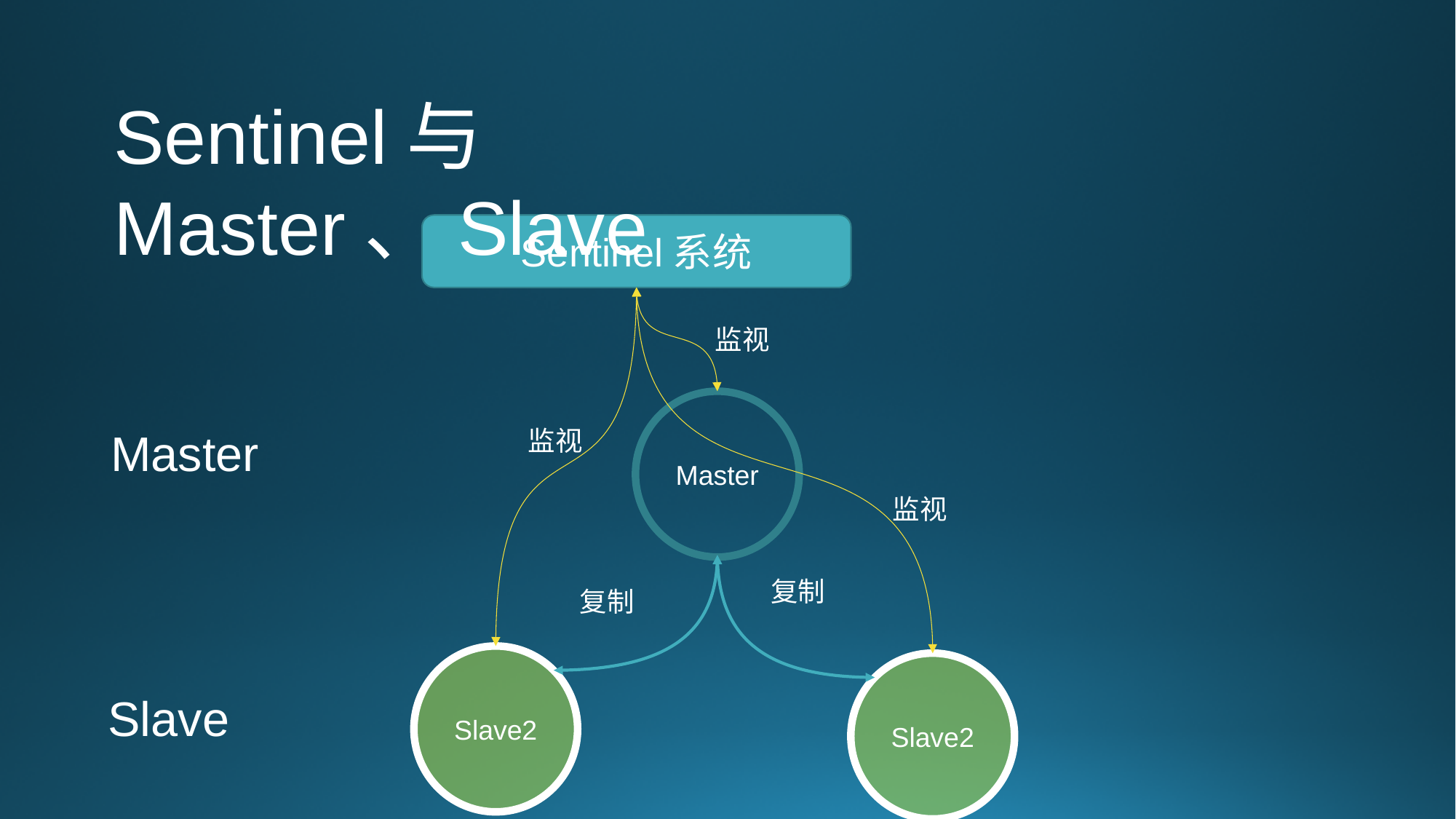

Sentinel与Master、Slave

Sentinel系统
监视
Master
Master
监视
监视
复制
复制
Slave2
Slave2
Slave